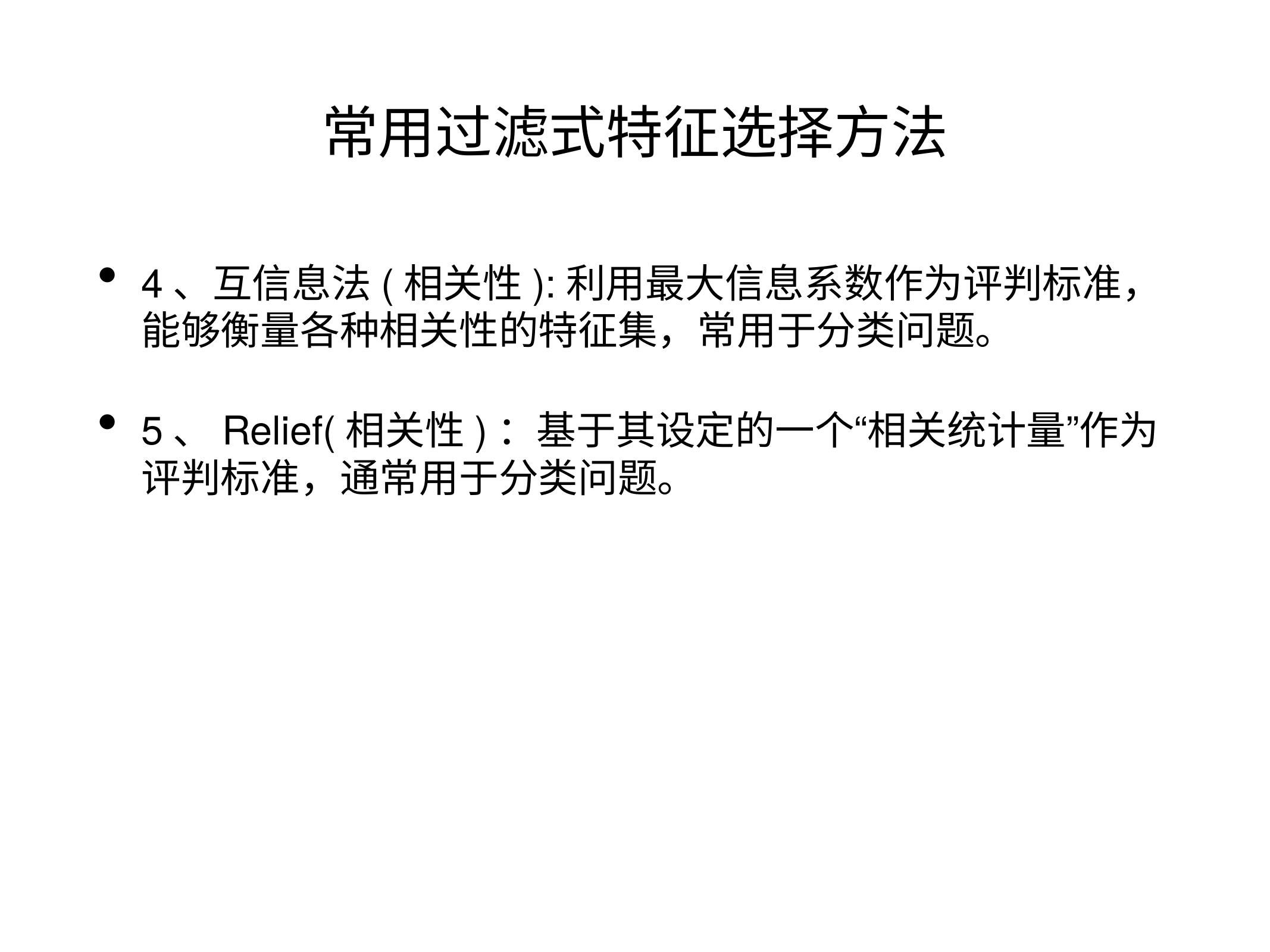

# 常用过滤式特征选择方法
4、互信息法(相关性):利用最大信息系数作为评判标准，能够衡量各种相关性的特征集，常用于分类问题。
5、Relief(相关性)：基于其设定的一个“相关统计量”作为评判标准，通常用于分类问题。